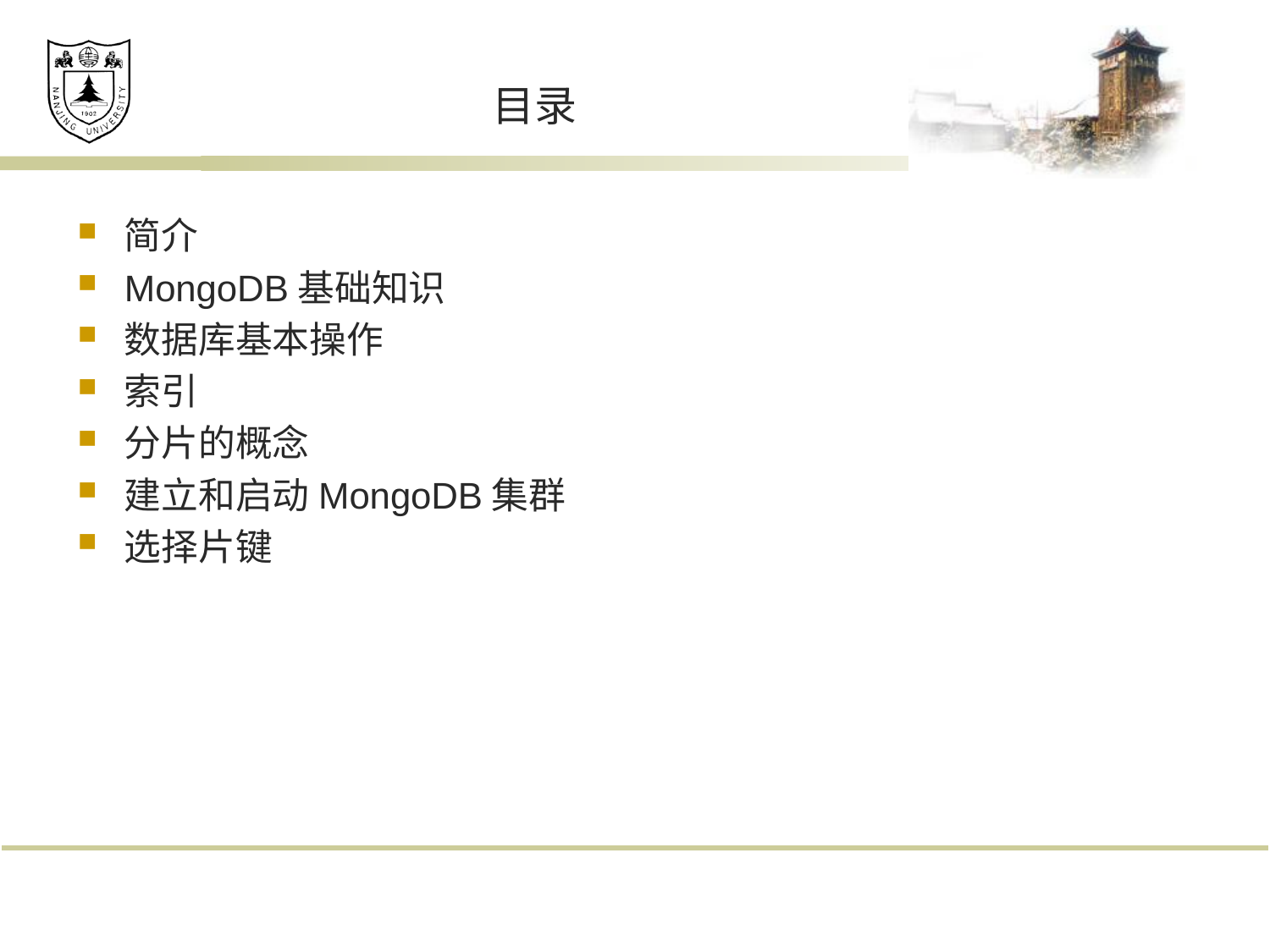

# 目录
简介
MongoDB基础知识
数据库基本操作
索引
分片的概念
建立和启动MongoDB集群
选择片键